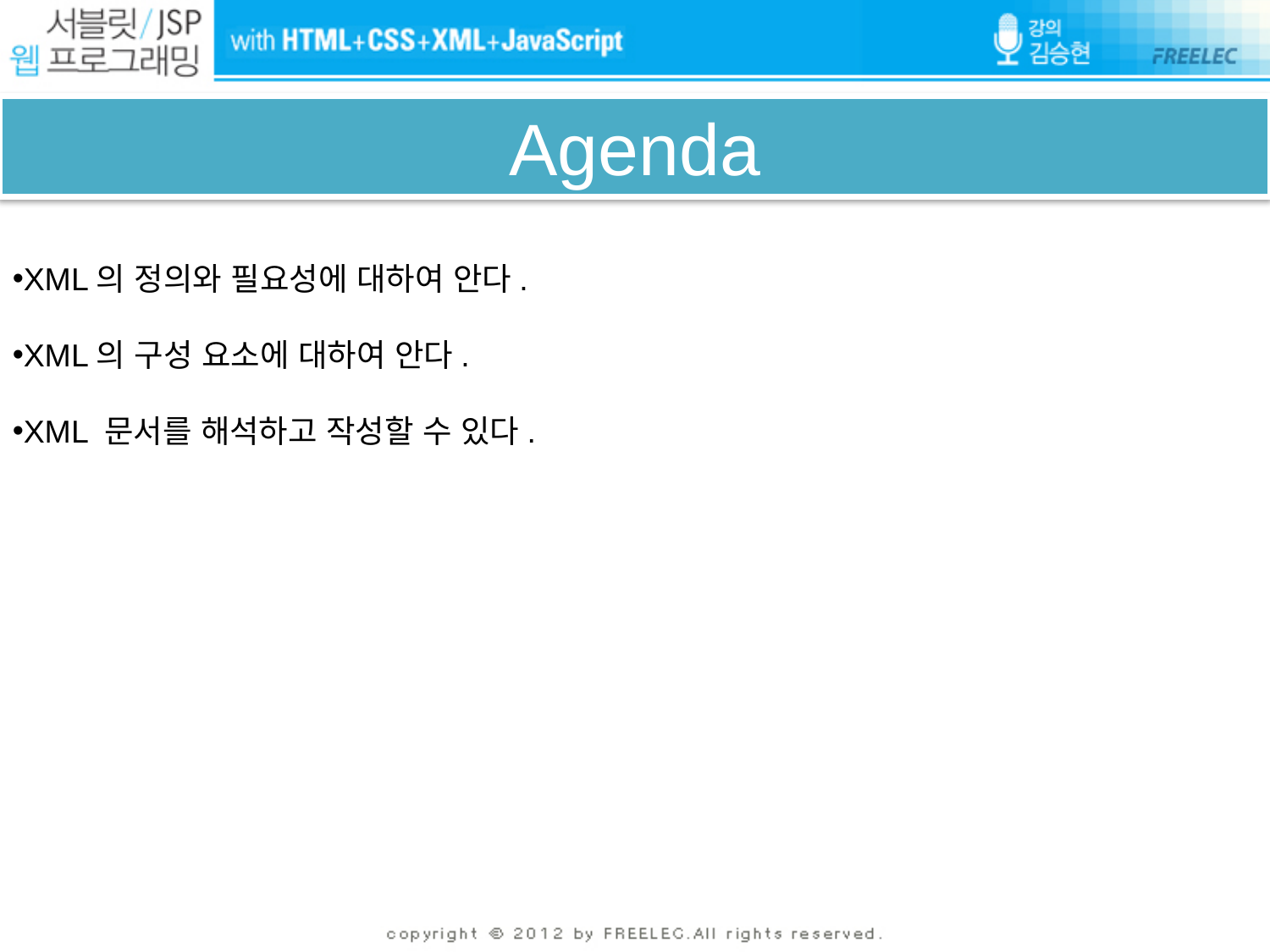

# Agenda
XML의 정의와 필요성에 대하여 안다.

XML의 구성 요소에 대하여 안다.

XML 문서를 해석하고 작성할 수 있다.